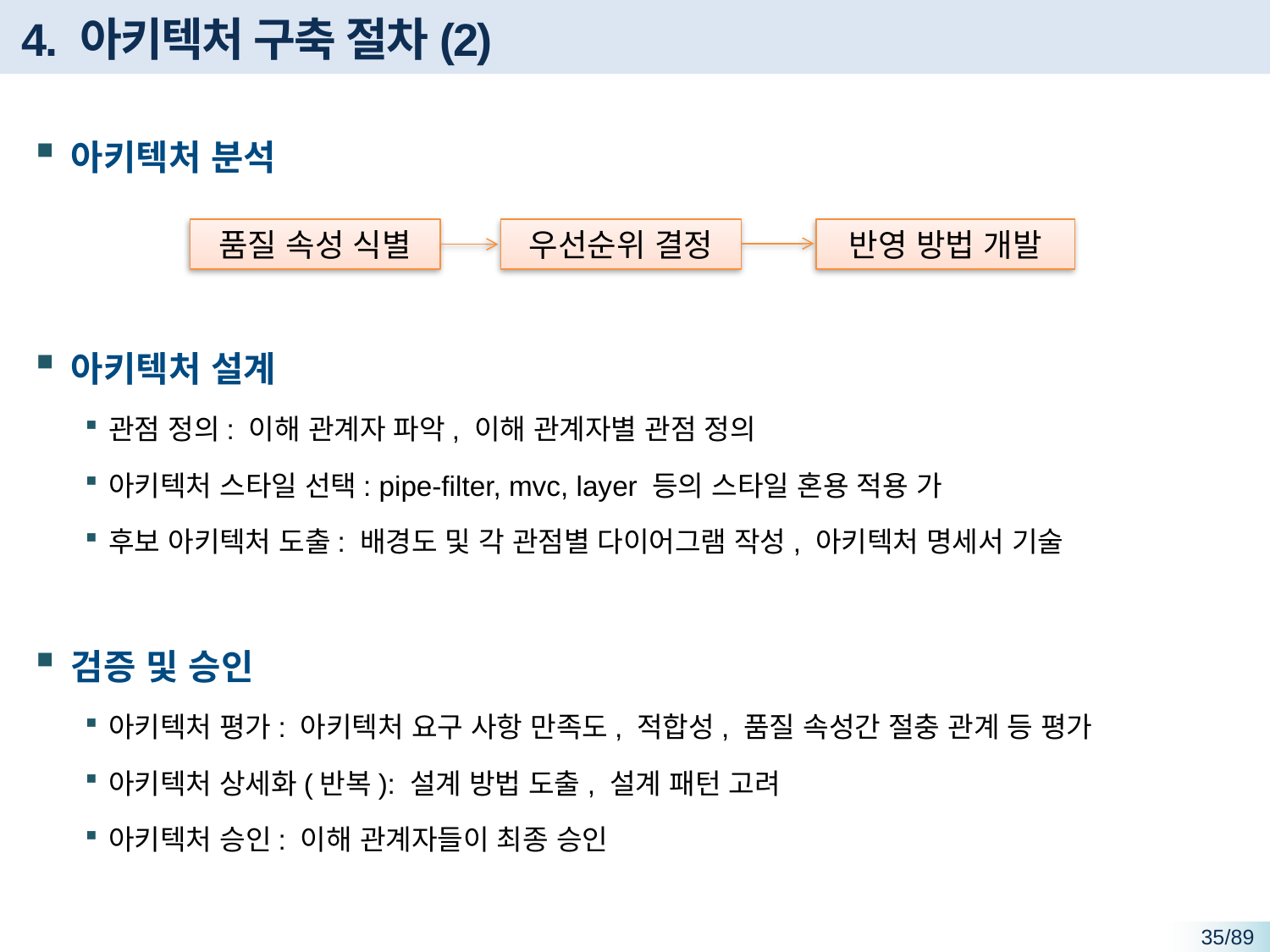

# 4. 아키텍처 구축 절차(2)
아키텍처 분석

아키텍처 설계
관점 정의: 이해 관계자 파악, 이해 관계자별 관점 정의
아키텍처 스타일 선택: pipe-filter, mvc, layer 등의 스타일 혼용 적용 가
후보 아키텍처 도출: 배경도 및 각 관점별 다이어그램 작성, 아키텍처 명세서 기술

검증 및 승인
아키텍처 평가: 아키텍처 요구 사항 만족도, 적합성, 품질 속성간 절충 관계 등 평가
아키텍처 상세화(반복): 설계 방법 도출, 설계 패턴 고려
아키텍처 승인: 이해 관계자들이 최종 승인
품질 속성 식별
우선순위 결정
반영 방법 개발